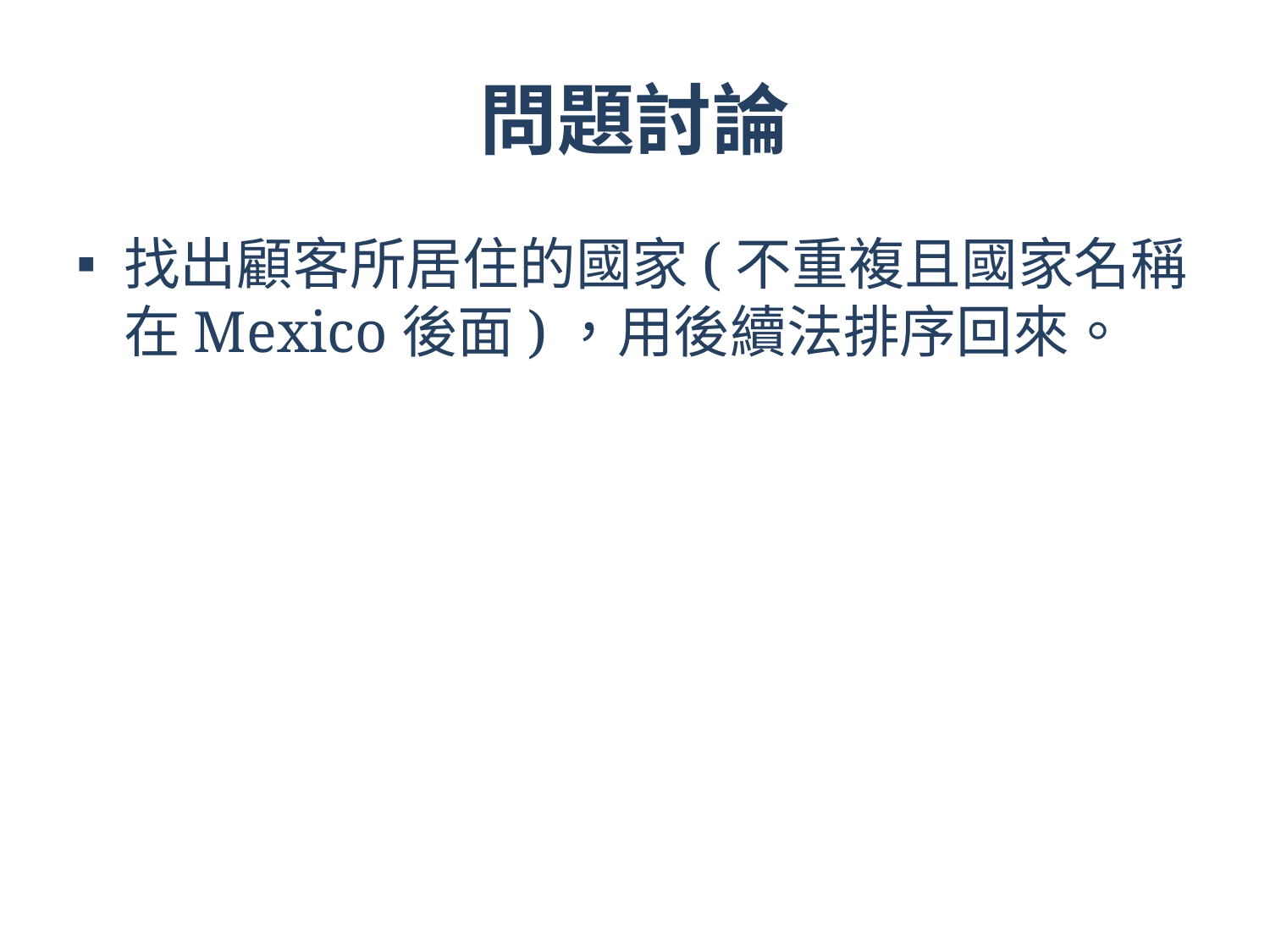

# 問題討論
找出顧客所居住的國家(不重複且國家名稱在Mexico後面)，用後續法排序回來。